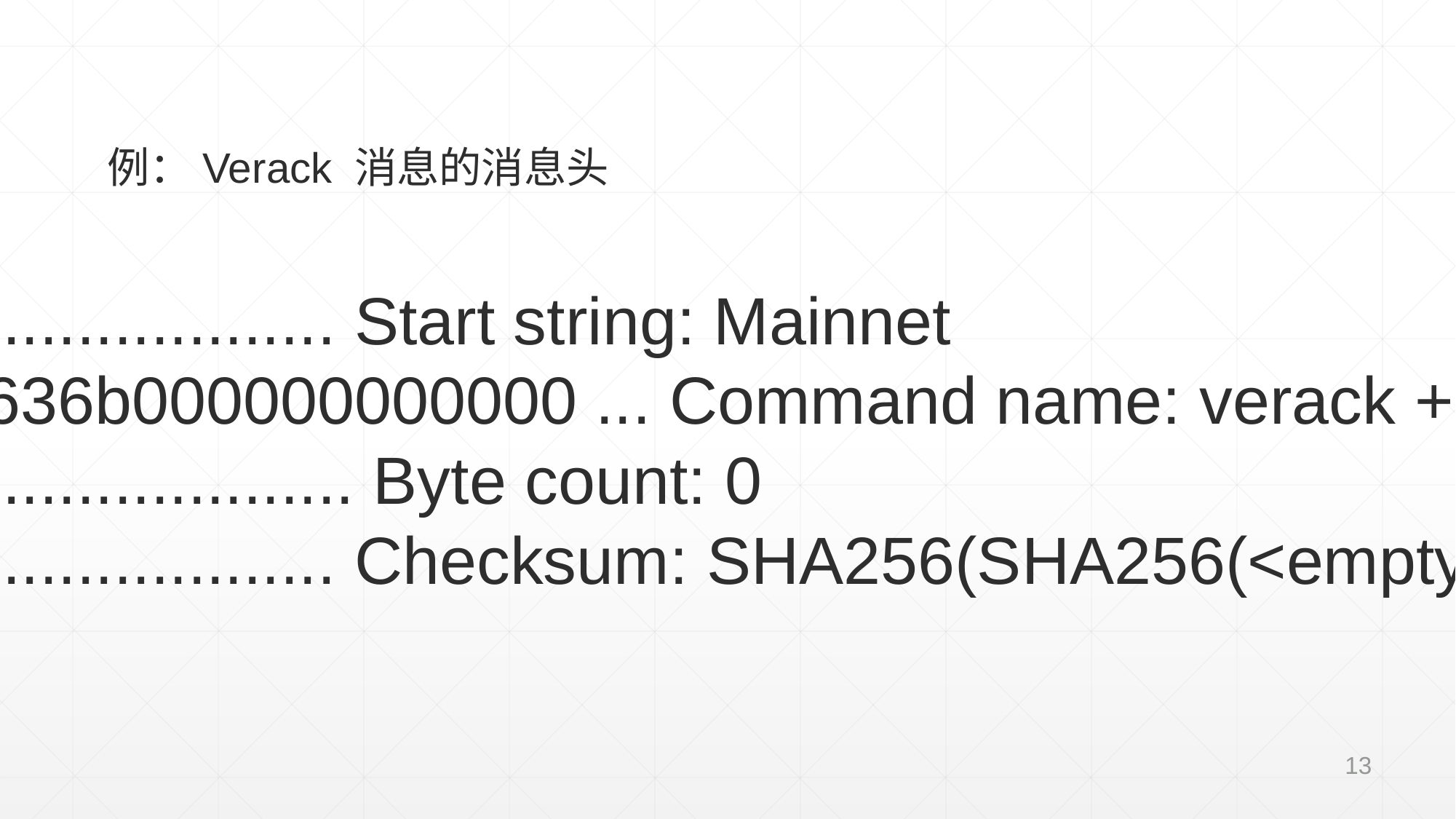

例：Verack 消息的消息头
f9beb4d9 ................... Start string: Mainnet
76657261636b000000000000 ... Command name: verack + null padding
00000000 ................... Byte count: 0
5df6e0e2 ................... Checksum: SHA256(SHA256(<empty>))
13